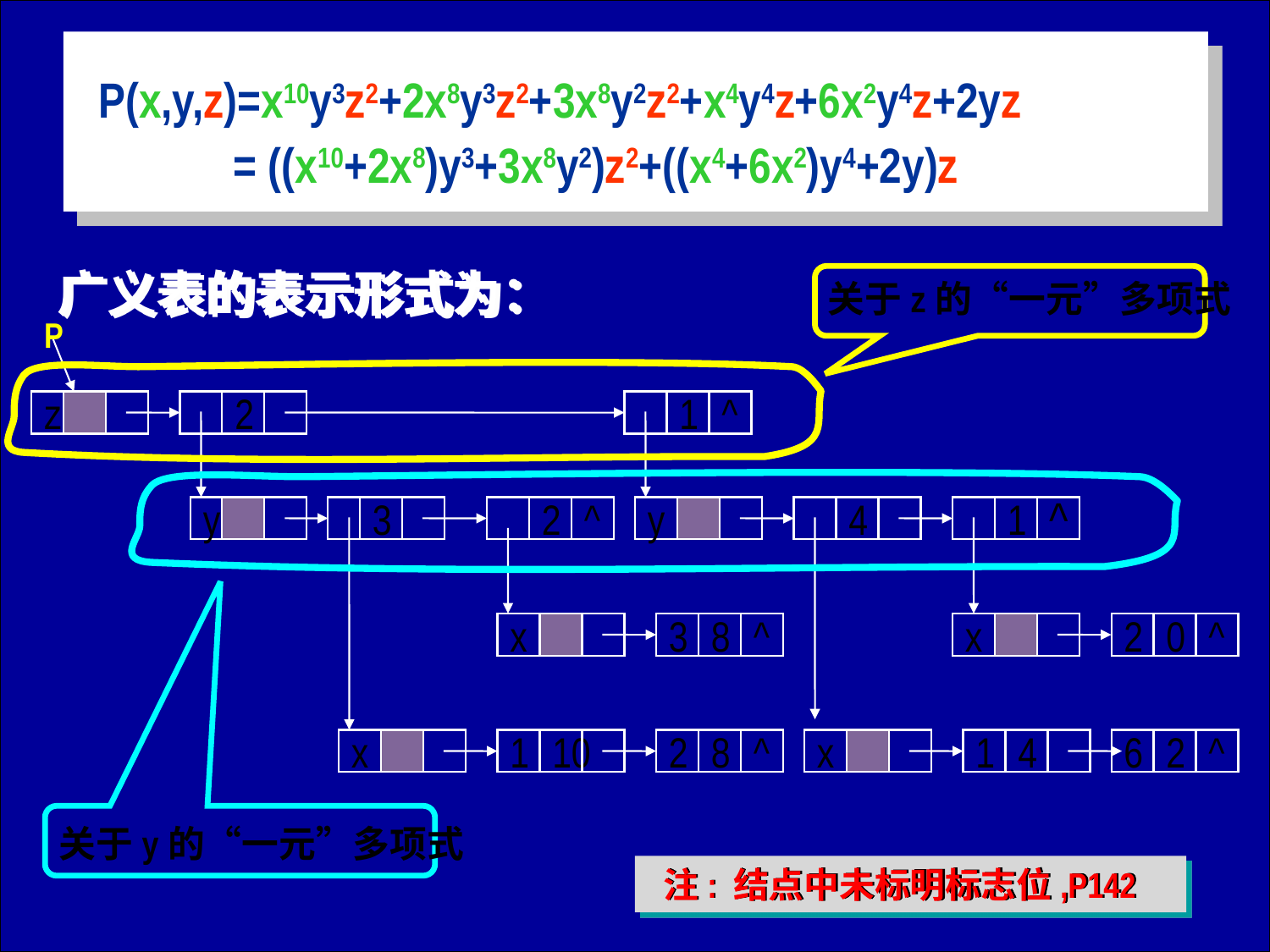

P(x,y,z)=x10y3z2+2x8y3z2+3x8y2z2+x4y4z+6x2y4z+2yz
            = ((x10+2x8)y3+3x8y2)z2+((x4+6x2)y4+2y)z
广义表的表示形式为：

关于z的“一元”多项式

P

z

2

1
^

y

3

2
^
y

4

1
^

x

3
8
^

x

2
0
^

x

1
10

2
8
^
x

1
4

6
2
^

关于y的“一元”多项式

注: 结点中未标明标志位,P142